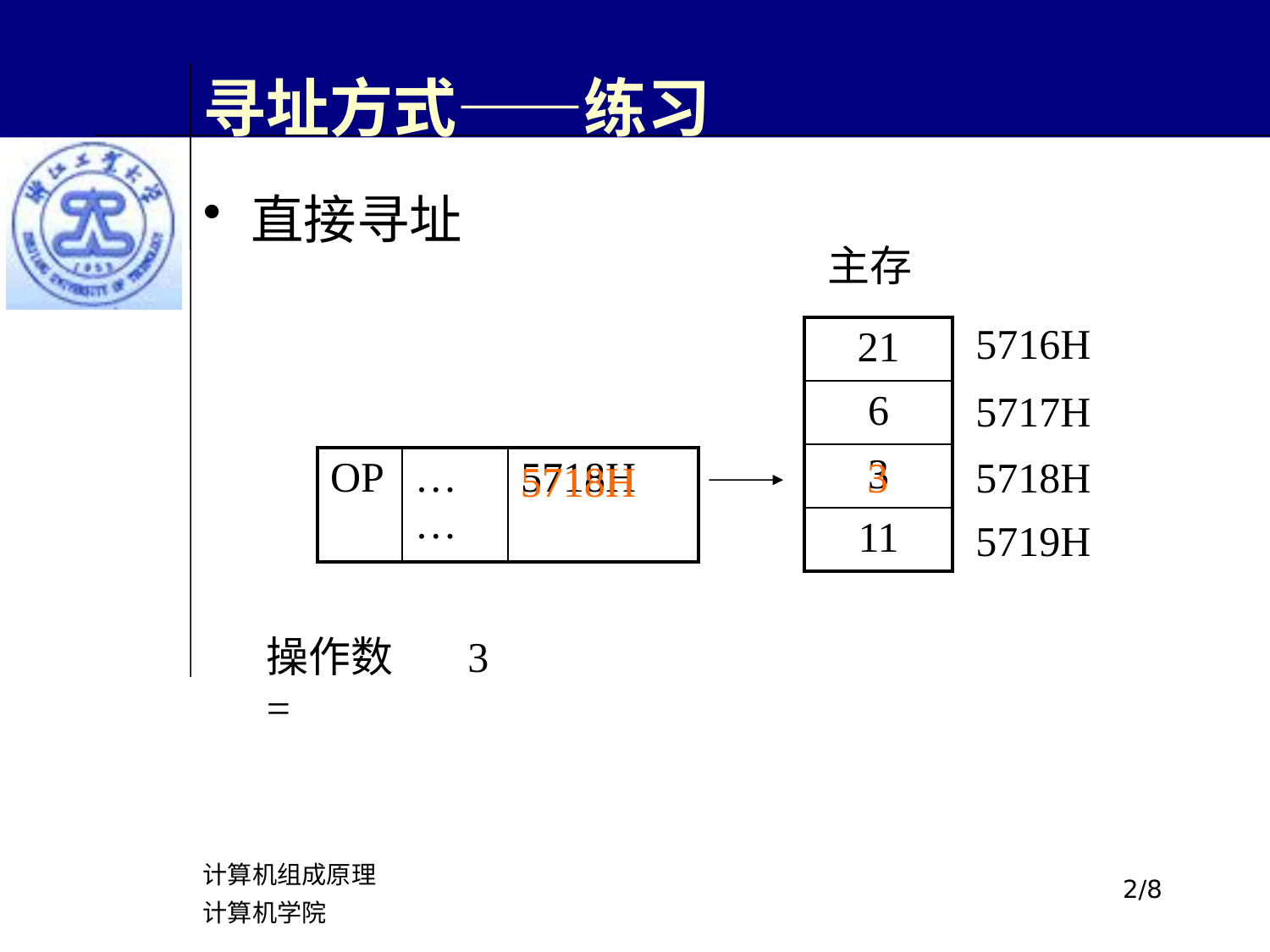

# 寻址方式——练习
直接寻址
主存
5716H
| 21 |
| --- |
| 6 |
| 3 |
| 11 |
5717H
3
5718H
| OP | …… | 5718H |
| --- | --- | --- |
5718H

5719H
操作数 =
3
计算机组成原理
计算机学院

2/8